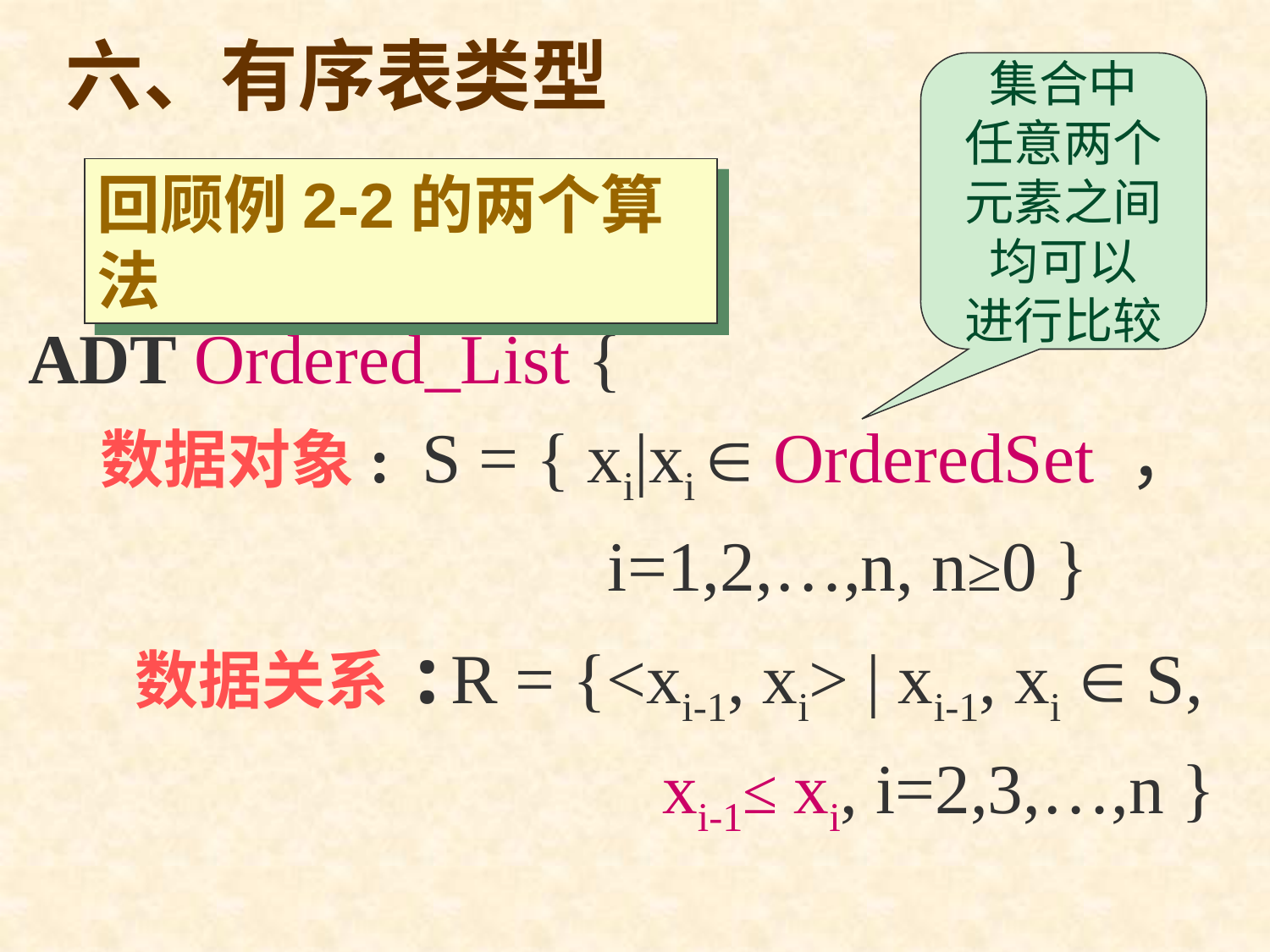

六、有序表类型
集合中
任意两个
元素之间
均可以
进行比较
回顾例2-2的两个算法
ADT Ordered_List {
    数据对象:  S = { xi|xi ∈ OrderedSet ，
                                 i=1,2,…,n, n≥0 }
数据关系:R = {<xi-1, xi> | xi-1, xi ∈ S,
                              xi-1≤ xi, i=2,3,…,n }